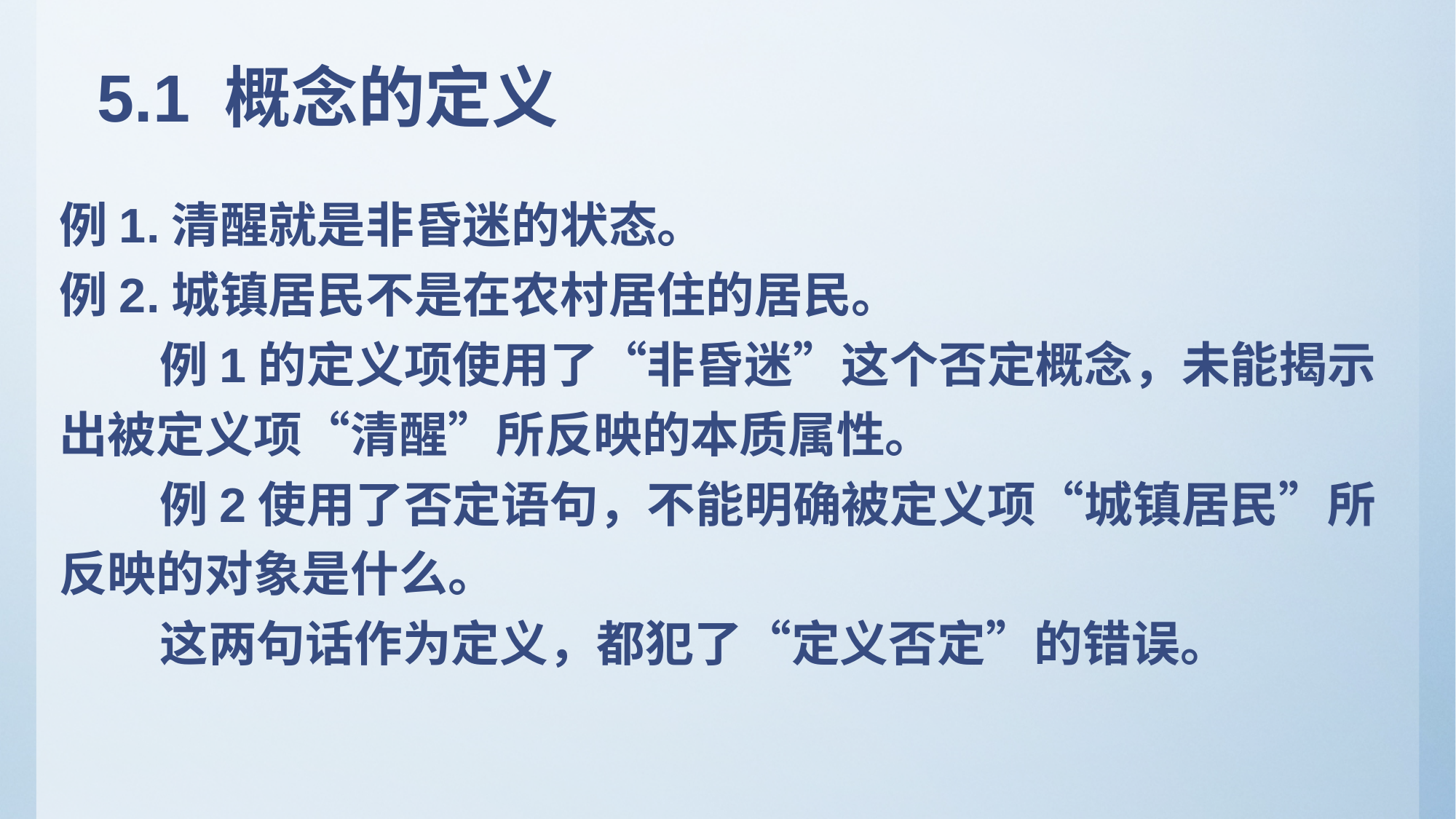

# 5.1 概念的定义
例1.清醒就是非昏迷的状态。
例2.城镇居民不是在农村居住的居民。
        例1的定义项使用了“非昏迷”这个否定概念，未能揭示出被定义项“清醒”所反映的本质属性。
        例2使用了否定语句，不能明确被定义项“城镇居民”所反映的对象是什么。
        这两句话作为定义，都犯了“定义否定”的错误。